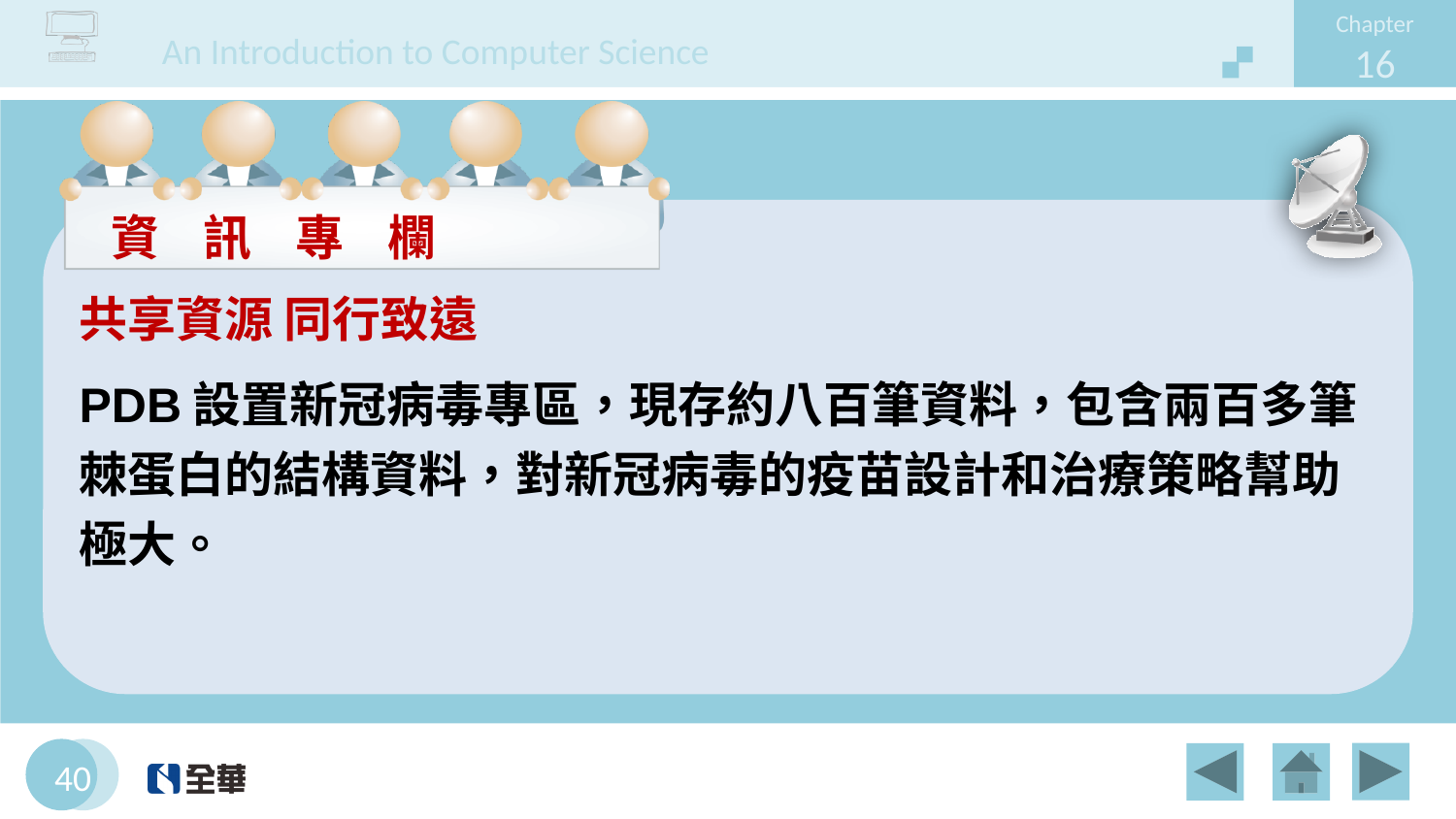

共享資源 同行致遠
PDB設置新冠病毒專區，現存約八百筆資料，包含兩百多筆棘蛋白的結構資料，對新冠病毒的疫苗設計和治療策略幫助極大。